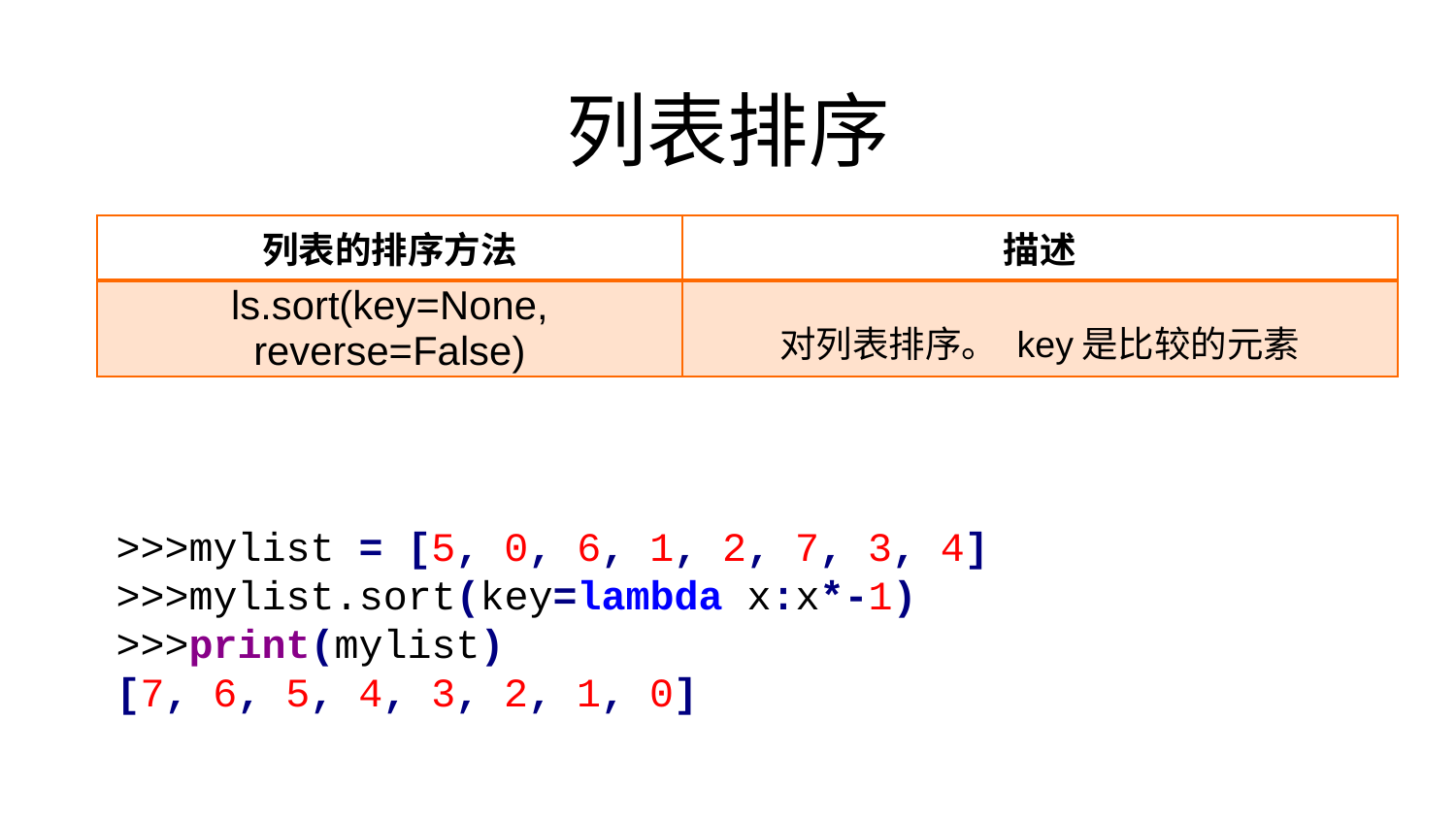

列表排序
| 列表的排序方法 | 描述 |
| --- | --- |
| ls.sort(key=None, reverse=False) | 对列表排序。 key是比较的元素 |
>>>mylist = [5, 0, 6, 1, 2, 7, 3, 4]
>>>mylist.sort(key=lambda x:x*-1)
>>>print(mylist)
[7, 6, 5, 4, 3, 2, 1, 0]
49